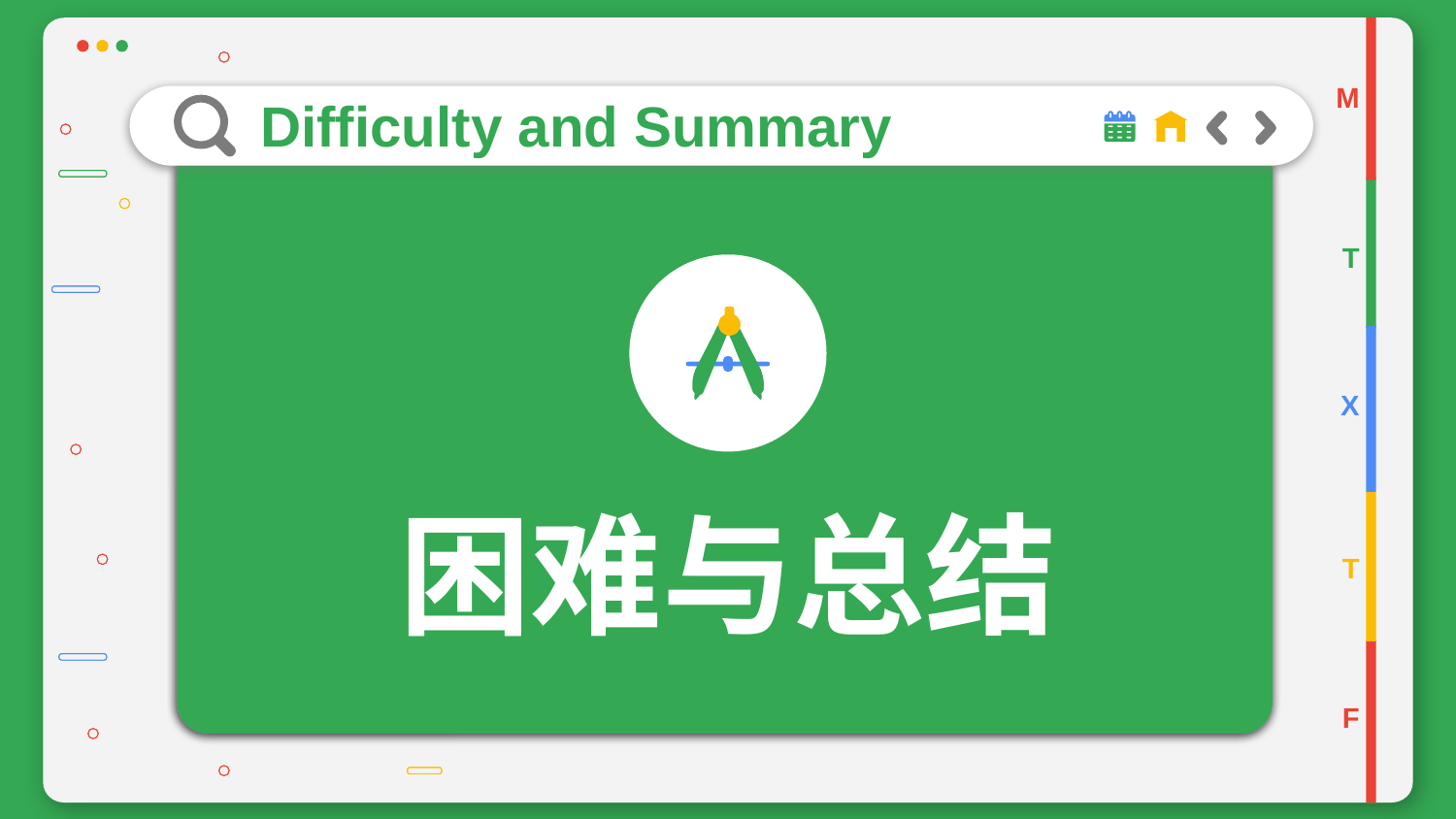

M

# Difficulty and Summary

T

X

困难与总结
T

F